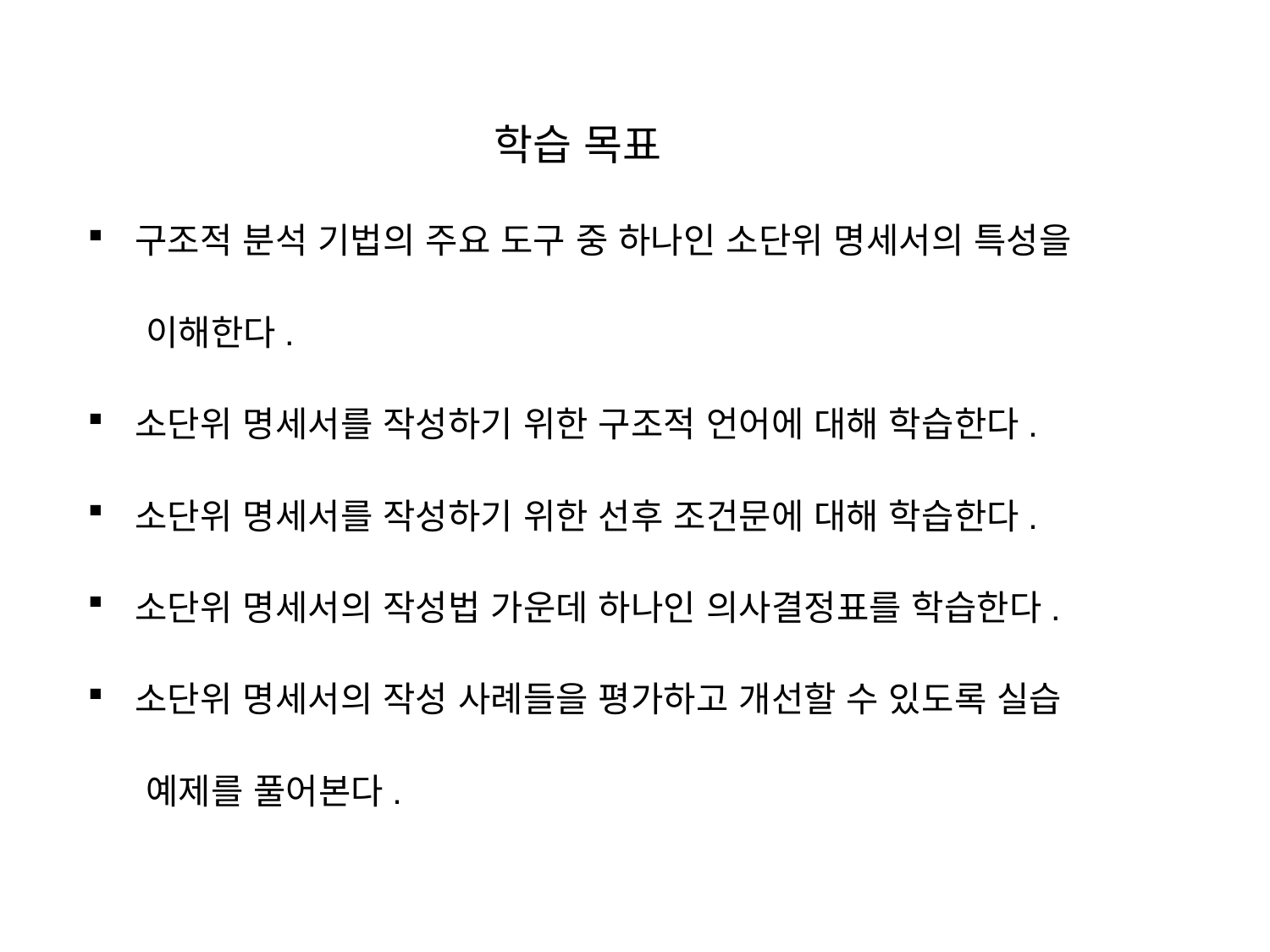

학습 목표
구조적 분석 기법의 주요 도구 중 하나인 소단위 명세서의 특성을
     이해한다.
소단위 명세서를 작성하기 위한 구조적 언어에 대해 학습한다.
소단위 명세서를 작성하기 위한 선후 조건문에 대해 학습한다.
소단위 명세서의 작성법 가운데 하나인 의사결정표를 학습한다.
소단위 명세서의 작성 사례들을 평가하고 개선할 수 있도록 실습
     예제를 풀어본다.